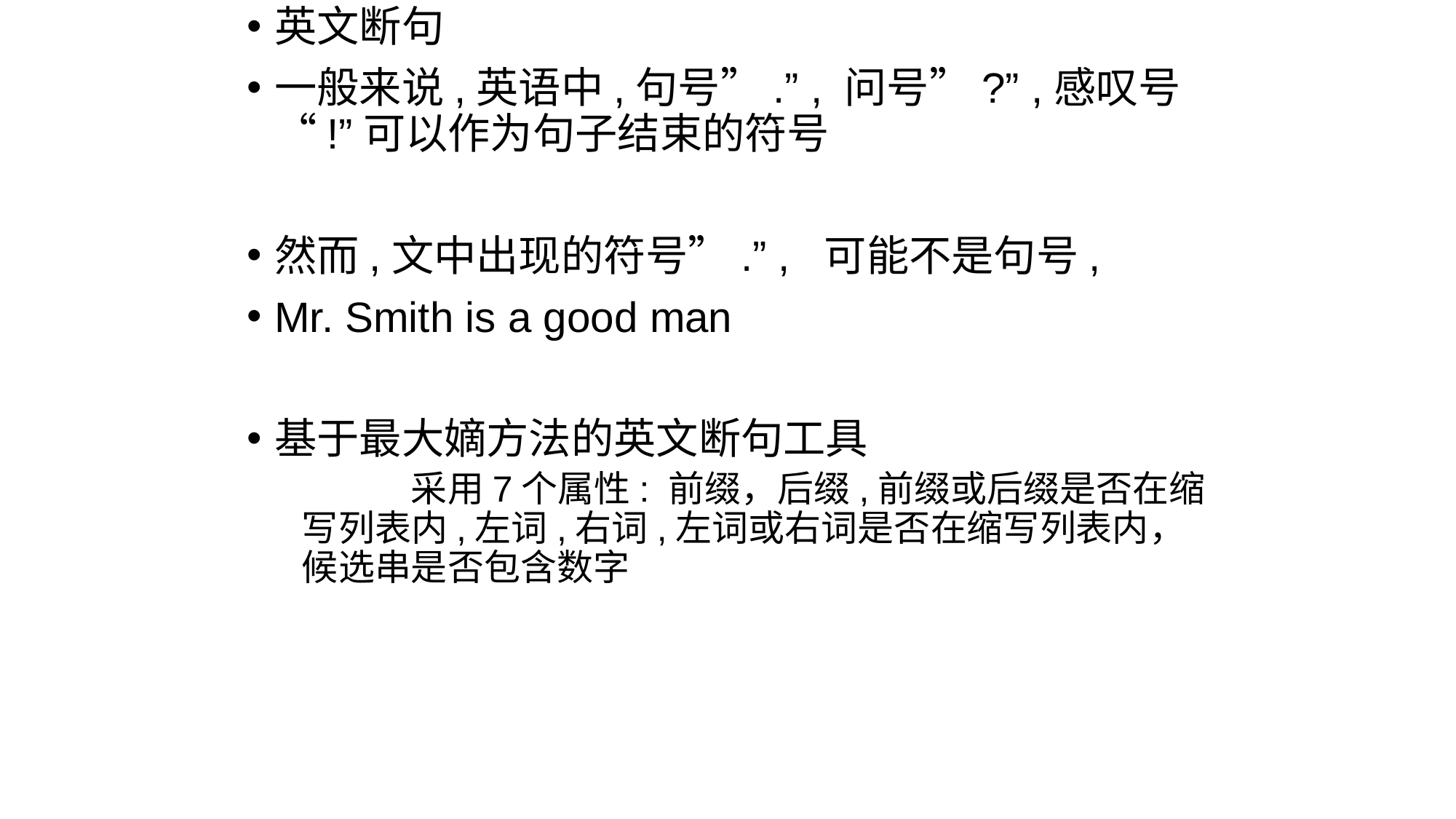

英文断句
一般来说,英语中,句号”.” , 问号”?” ,感叹号 “!”可以作为句子结束的符号

然而,文中出现的符号”.” ,  可能不是句号,
Mr. Smith is a good man

基于最大嫡方法的英文断句工具
	采用7个属性: 前缀，后缀,前缀或后缀是否在缩写列表内,左词,右词,左词或右词是否在缩写列表内，候选串是否包含数字